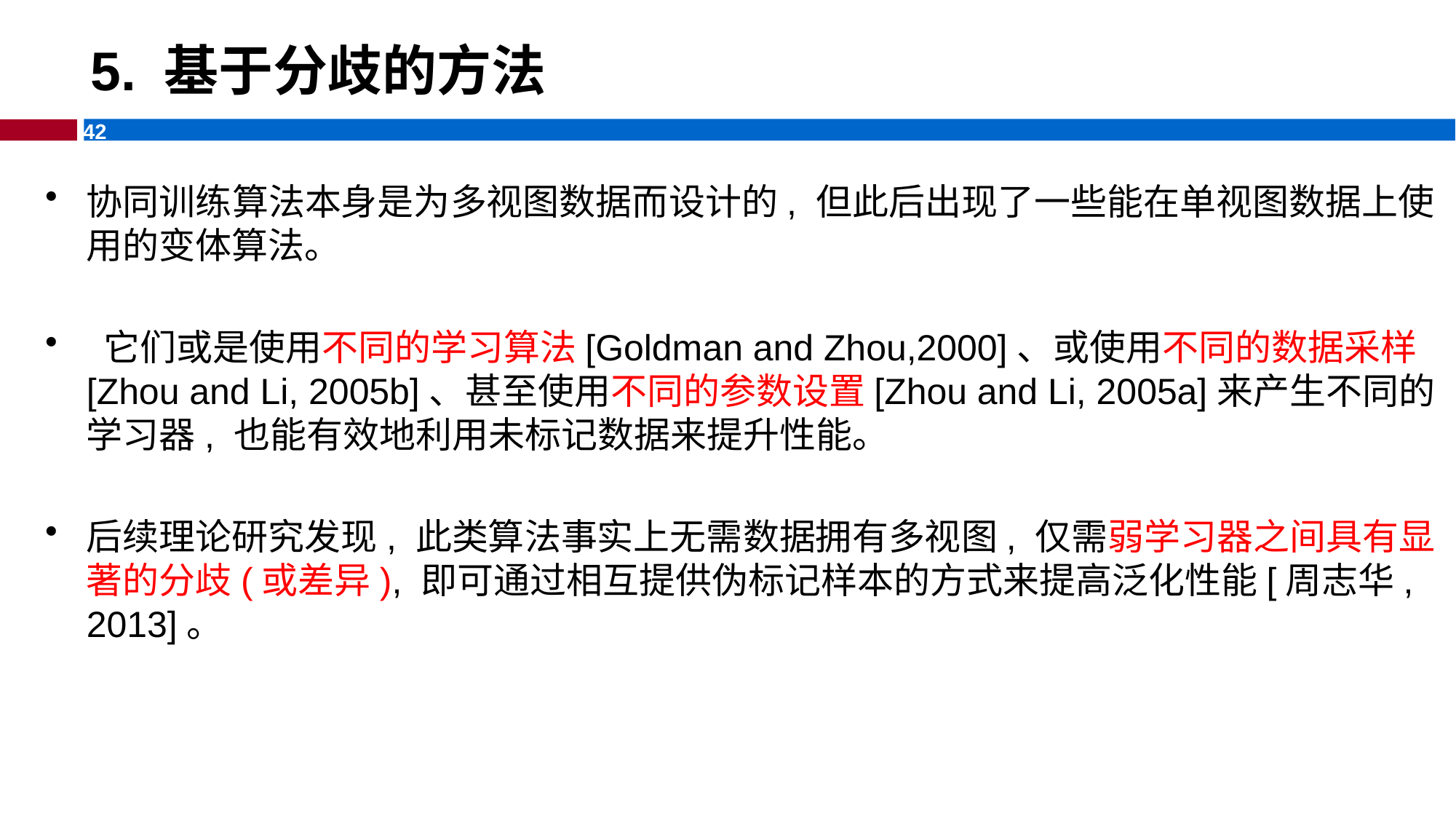

# 5. 基于分歧的方法
协同训练算法本身是为多视图数据而设计的, 但此后出现了一些能在单视图数据上使用的变体算法。

 它们或是使用不同的学习算法[Goldman and Zhou,2000]、或使用不同的数据采样[Zhou and Li, 2005b]、甚至使用不同的参数设置[Zhou and Li, 2005a]来产生不同的学习器, 也能有效地利用未标记数据来提升性能。

后续理论研究发现, 此类算法事实上无需数据拥有多视图, 仅需弱学习器之间具有显著的分歧(或差异), 即可通过相互提供伪标记样本的方式来提高泛化性能[周志华, 2013]。